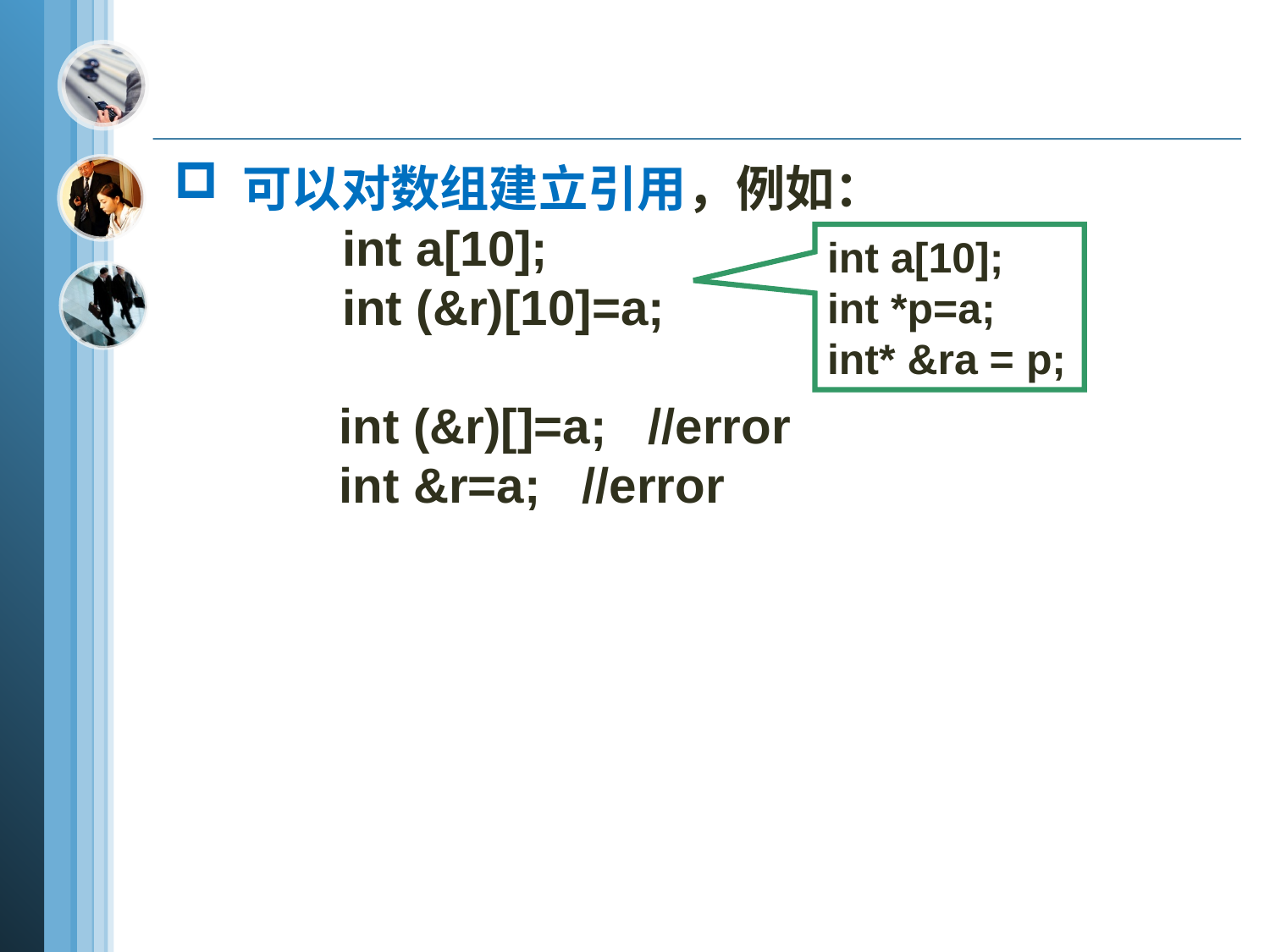

可以对数组建立引用，例如：
	   int a[10];
	   int (&r)[10]=a;

            int (&r)[]=a;   //error
            int &r=a;   //error
int a[10];
int *p=a;
int* &ra = p;